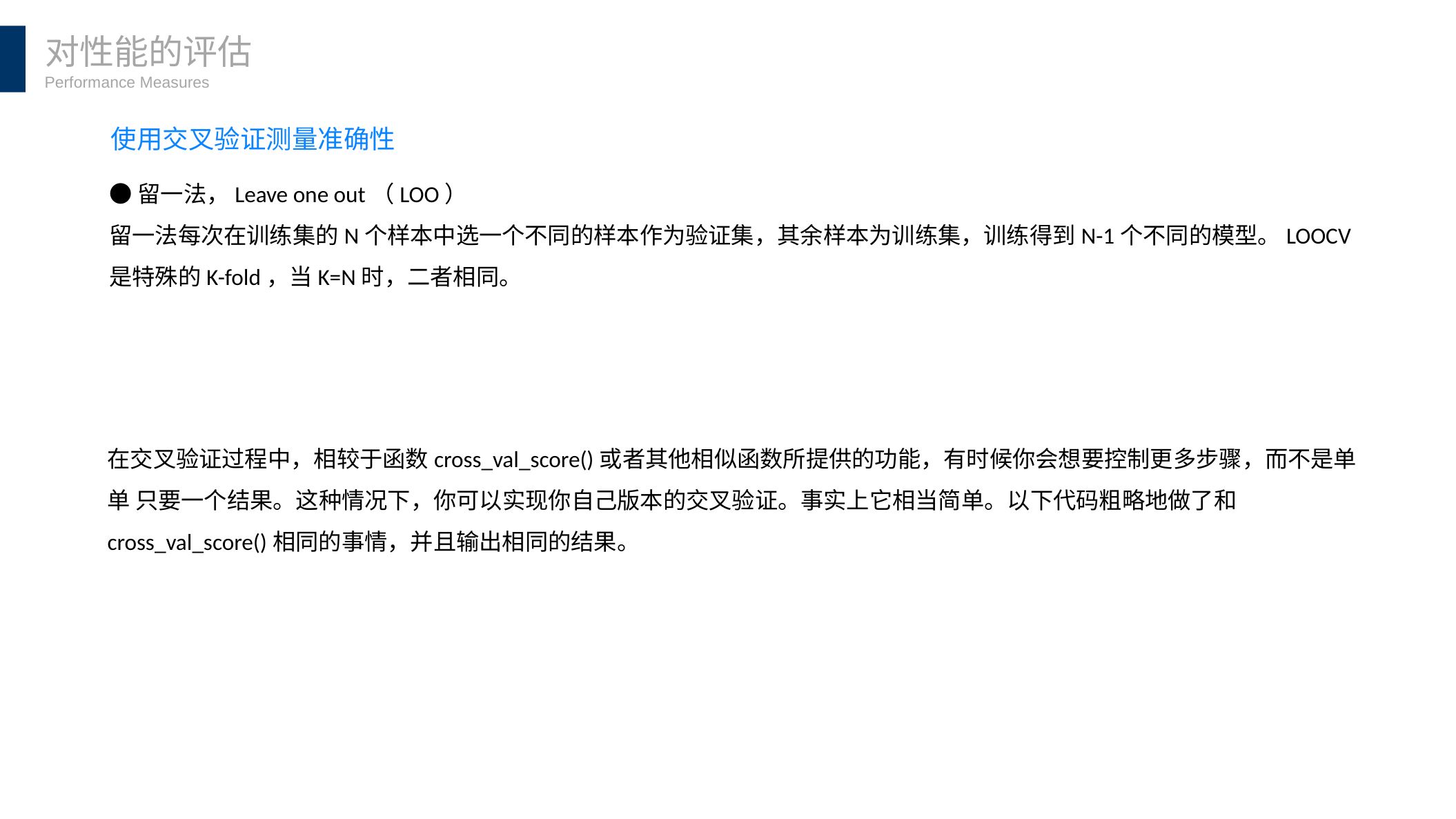

对性能的评估
Performance Measures
使用交叉验证测量准确性
●留一法，Leave one out（LOO）
留一法每次在训练集的N个样本中选一个不同的样本作为验证集，其余样本为训练集，训练得到N-1个不同的模型。LOOCV是特殊的K-fold，当K=N时，二者相同。
在交叉验证过程中，相较于函数cross_val_score()或者其他相似函数所提供的功能，有时候你会想要控制更多步骤，而不是单单 只要一个结果。这种情况下，你可以实现你自己版本的交叉验证。事实上它相当简单。以下代码粗略地做了和cross_val_score()相同的事情，并且输出相同的结果。